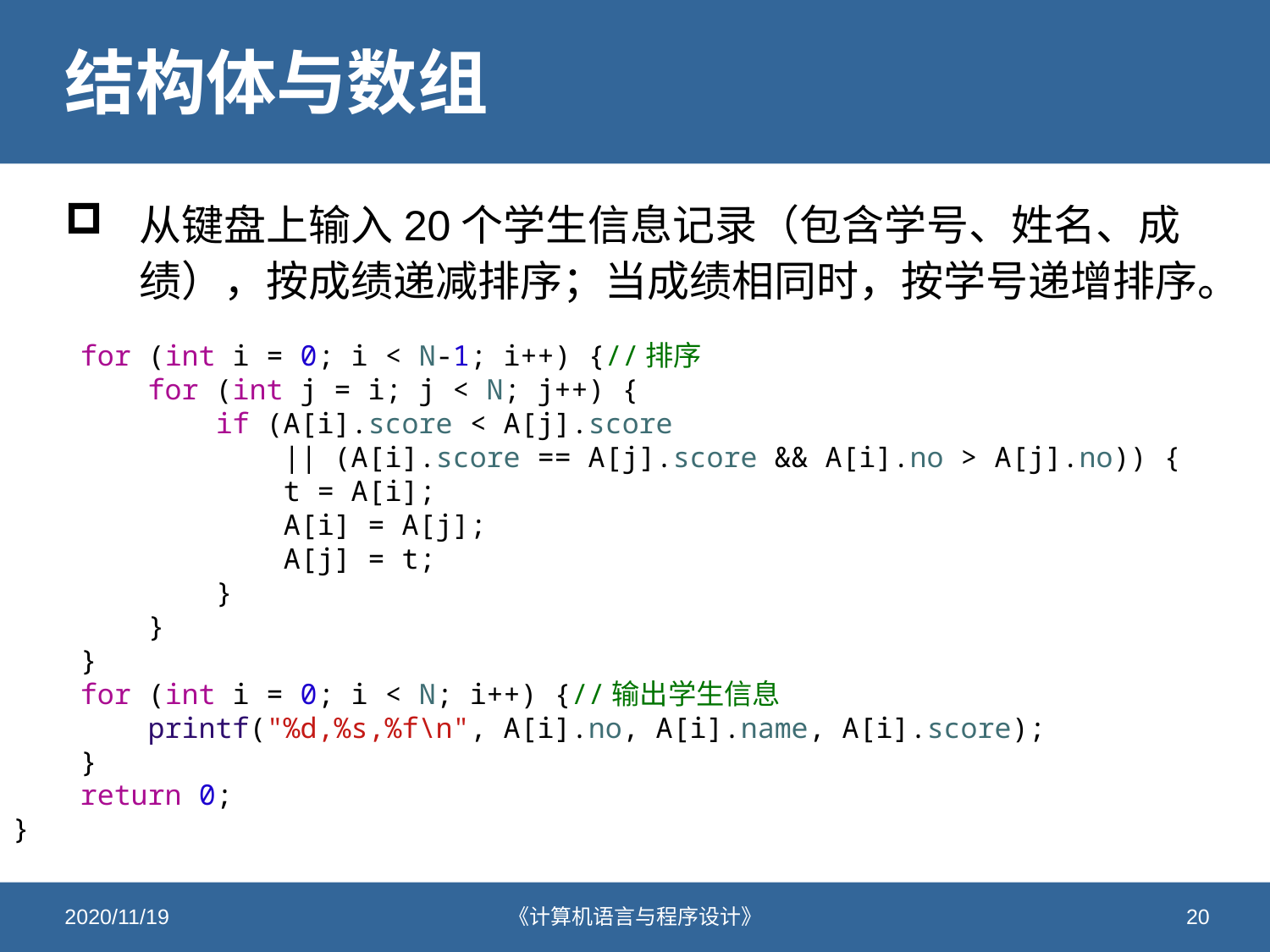

# 结构体与数组
从键盘上输入20个学生信息记录（包含学号、姓名、成绩），按成绩递减排序；当成绩相同时，按学号递增排序。
    for (int i = 0; i < N-1; i++) {//排序
        for (int j = i; j < N; j++) {
            if (A[i].score < A[j].score
                || (A[i].score == A[j].score && A[i].no > A[j].no)) {
                t = A[i];
                A[i] = A[j];
                A[j] = t;
            }
        }
    }
    for (int i = 0; i < N; i++) {//输出学生信息
        printf("%d,%s,%f\n", A[i].no, A[i].name, A[i].score);
    }
    return 0;
}
2020/11/19
《计算机语言与程序设计》
20